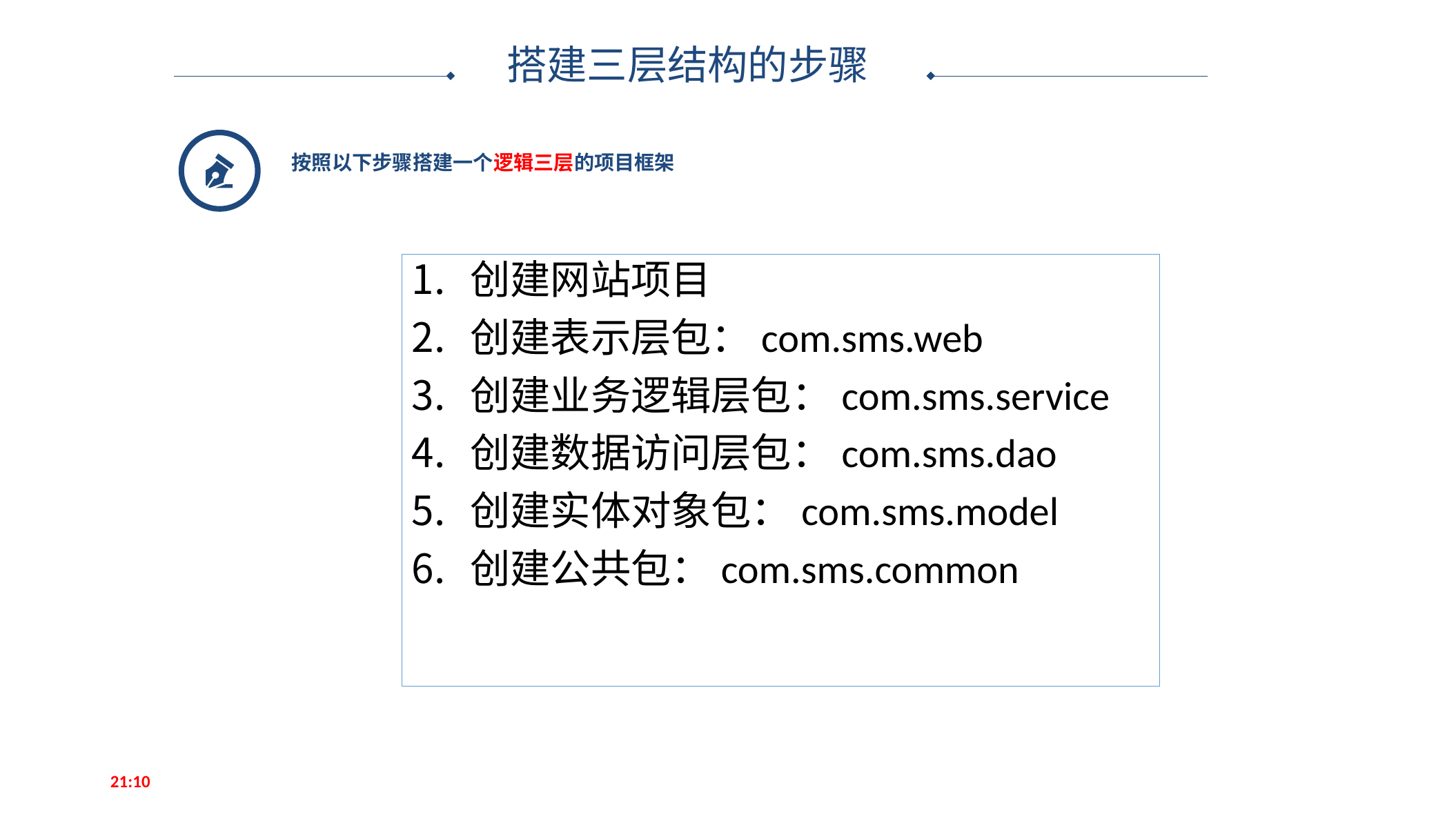

搭建三层结构的步骤

按照以下步骤搭建一个逻辑三层的项目框架

创建网站项目
创建表示层包：com.sms.web
创建业务逻辑层包：com.sms.service
创建数据访问层包：com.sms.dao
创建实体对象包：com.sms.model
创建公共包：com.sms.common

21:10